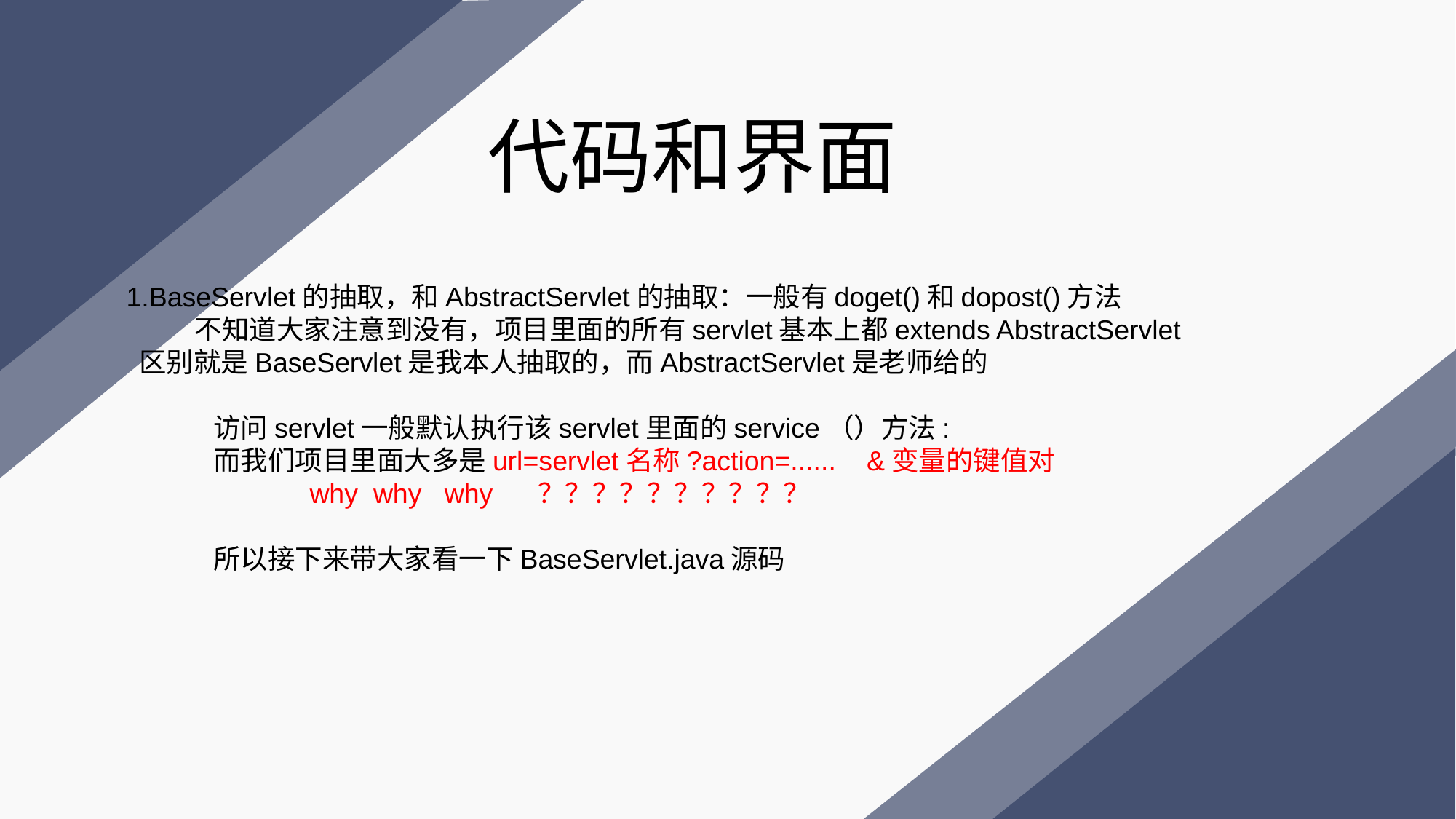

代码和界面
1.BaseServlet的抽取，和AbstractServlet的抽取：一般有doget()和dopost()方法
          不知道大家注意到没有，项目里面的所有servlet基本上都extends AbstractServlet
 区别就是BaseServlet是我本人抽取的，而AbstractServlet是老师给的

             访问servlet一般默认执行该servlet里面的service（）方法:
             而我们项目里面大多是url=servlet名称?action=......    &变量的键值对
                        why  why   why     ？？？？？？？？？？

             所以接下来带大家看一下BaseServlet.java源码